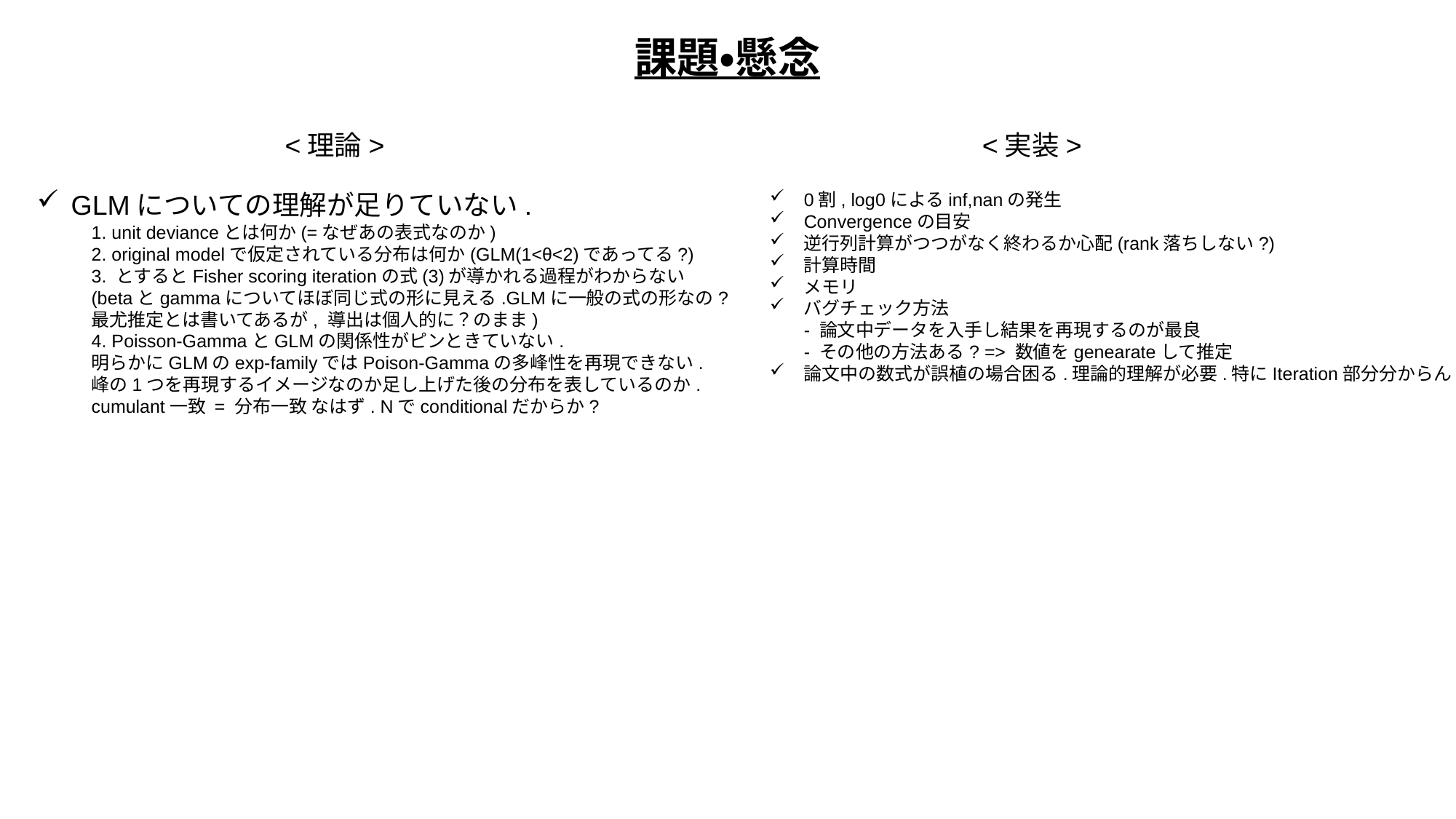

課題・懸念
<理論>
<実装>
GLMについての理解が足りていない.
1. unit devianceとは何か(=なぜあの表式なのか)
2. original modelで仮定されている分布は何か(GLM(1<θ<2)であってる?)
3. とするとFisher scoring iterationの式(3)が導かれる過程がわからない
(betaとgammaについてほぼ同じ式の形に見える.GLMに一般の式の形なの?
最尤推定とは書いてあるが, 導出は個人的に？のまま)
4. Poisson-GammaとGLMの関係性がピンときていない.
明らかにGLMのexp-familyではPoison-Gammaの多峰性を再現できない.
峰の1つを再現するイメージなのか足し上げた後の分布を表しているのか.
cumulant一致 = 分布一致 なはず. Nでconditionalだからか?
0割, log0によるinf,nanの発生
Convergenceの目安
逆行列計算がつつがなく終わるか心配(rank落ちしない?)
計算時間
メモリ
バグチェック方法
- 論文中データを入手し結果を再現するのが最良
- その他の方法ある? => 数値をgenearateして推定
論文中の数式が誤植の場合困る.理論的理解が必要.特にIteration部分分からん